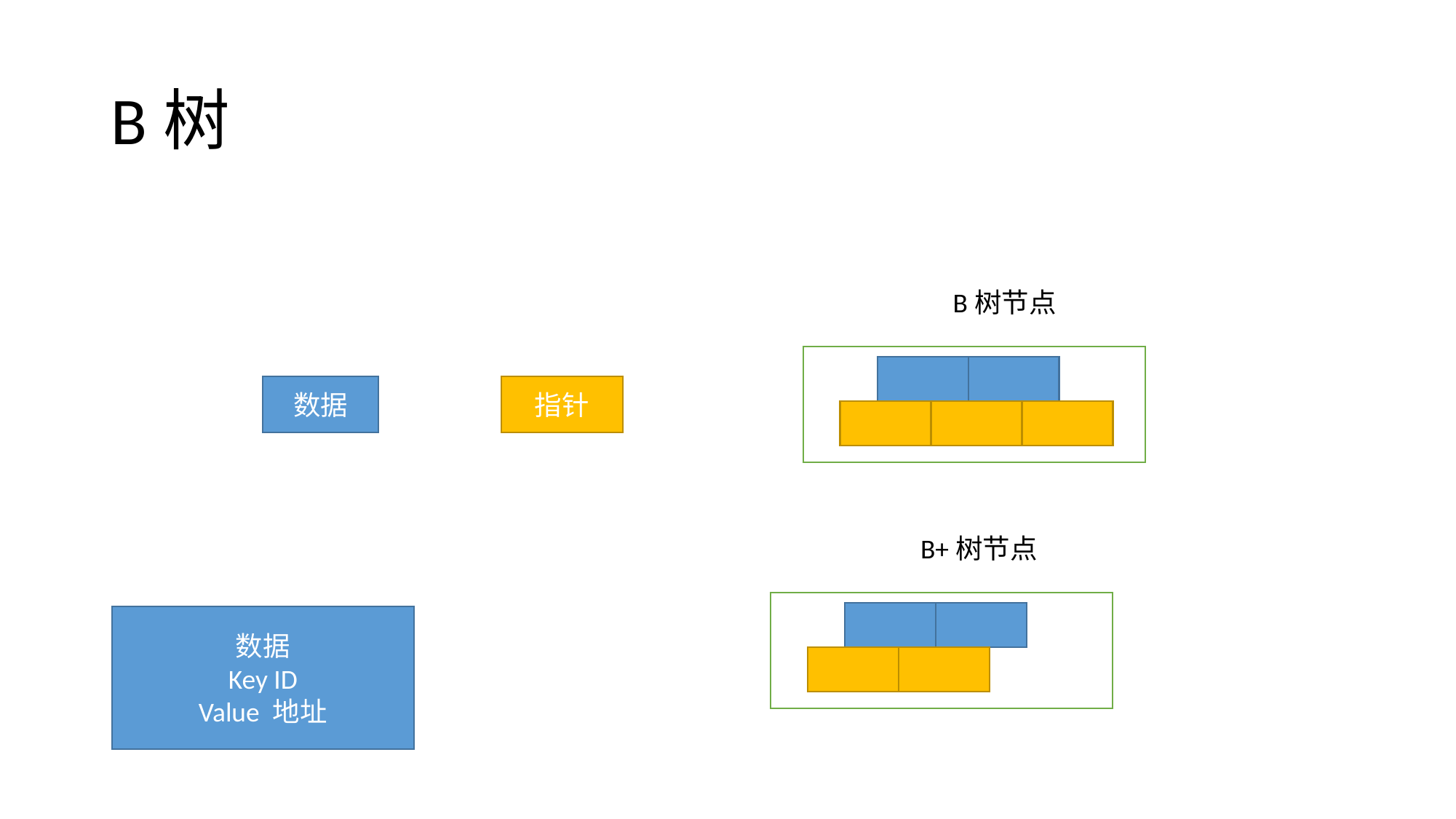

# B树
B树节点

数据
指针

B+树节点

数据
Key ID
Value 地址